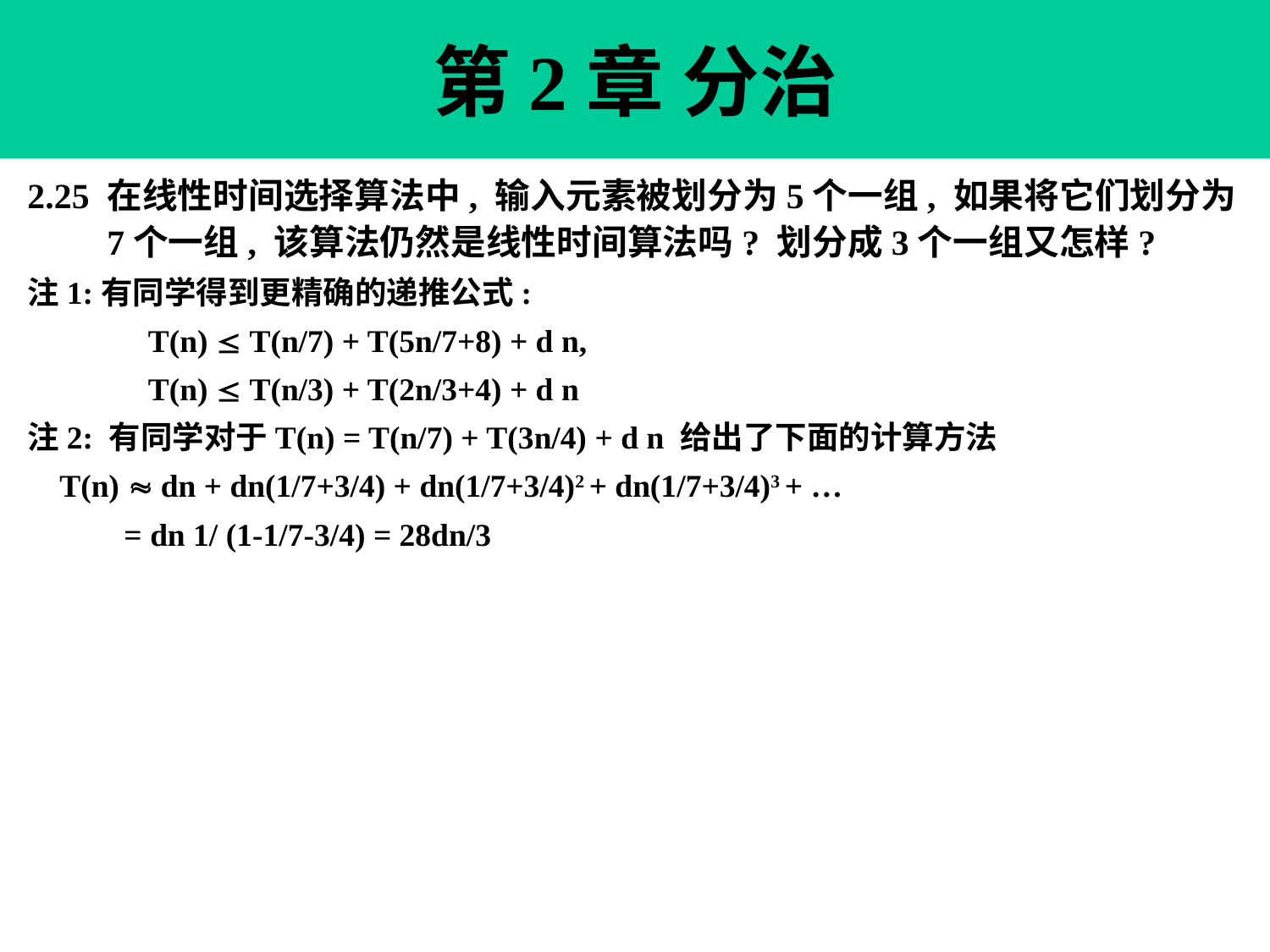

第2章 分治
2.25 在线性时间选择算法中, 输入元素被划分为5个一组, 如果将它们划分为7个一组, 该算法仍然是线性时间算法吗? 划分成3个一组又怎样?
注1:有同学得到更精确的递推公式:
               T(n) ≤ T(n/7) + T(5n/7+8) + d n,
               T(n) ≤ T(n/3) + T(2n/3+4) + d n
注2: 有同学对于T(n) = T(n/7) + T(3n/4) + d n 给出了下面的计算方法
    T(n) ≈ dn + dn(1/7+3/4) + dn(1/7+3/4)2 + dn(1/7+3/4)3 + …
            = dn 1/ (1-1/7-3/4) = 28dn/3